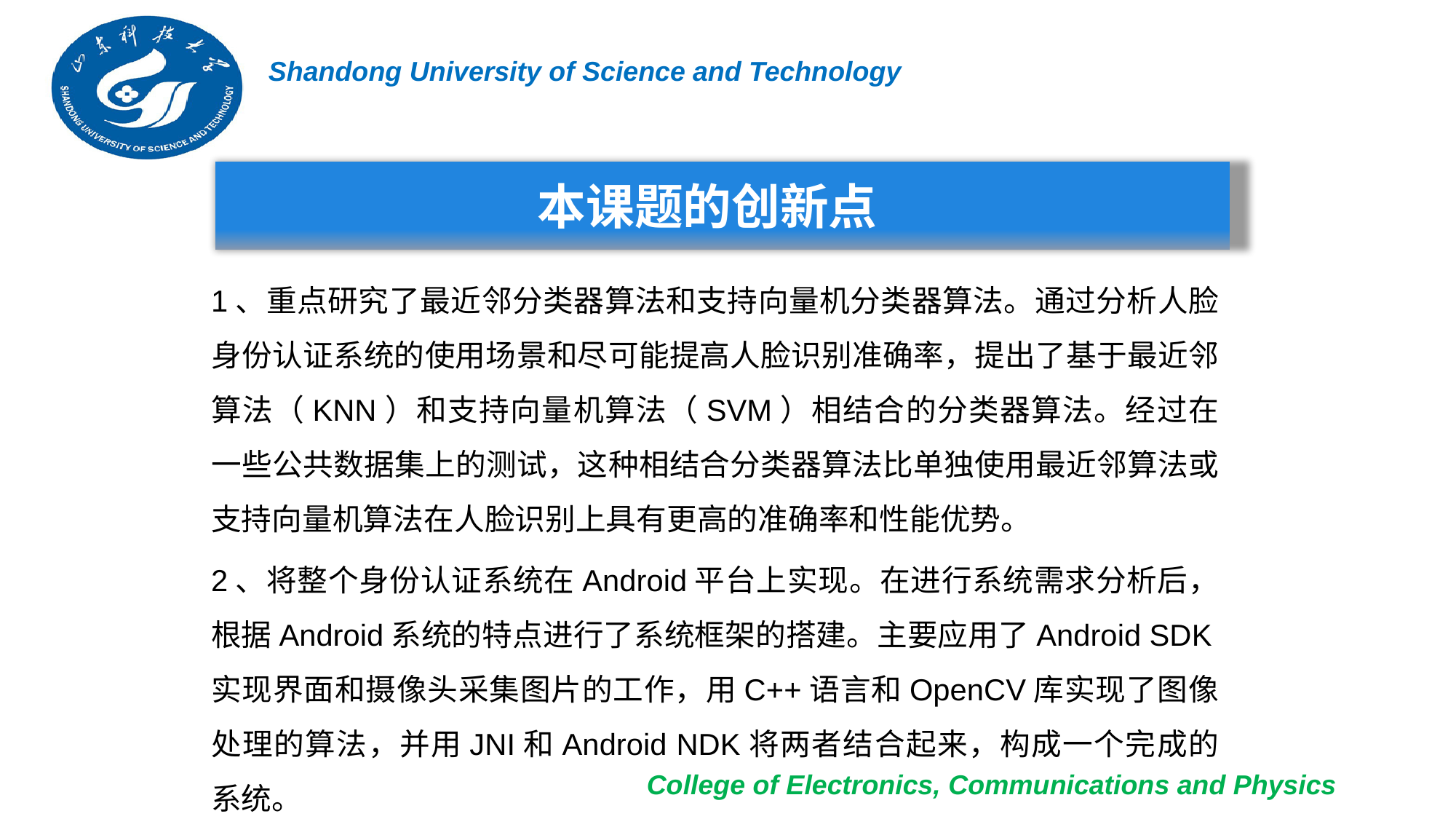

本课题的创新点
1、重点研究了最近邻分类器算法和支持向量机分类器算法。通过分析人脸身份认证系统的使用场景和尽可能提高人脸识别准确率，提出了基于最近邻算法（KNN）和支持向量机算法（SVM）相结合的分类器算法。经过在一些公共数据集上的测试，这种相结合分类器算法比单独使用最近邻算法或支持向量机算法在人脸识别上具有更高的准确率和性能优势。
2、将整个身份认证系统在Android平台上实现。在进行系统需求分析后，根据Android系统的特点进行了系统框架的搭建。主要应用了Android SDK实现界面和摄像头采集图片的工作，用C++语言和OpenCV库实现了图像处理的算法，并用JNI和Android NDK将两者结合起来，构成一个完成的系统。